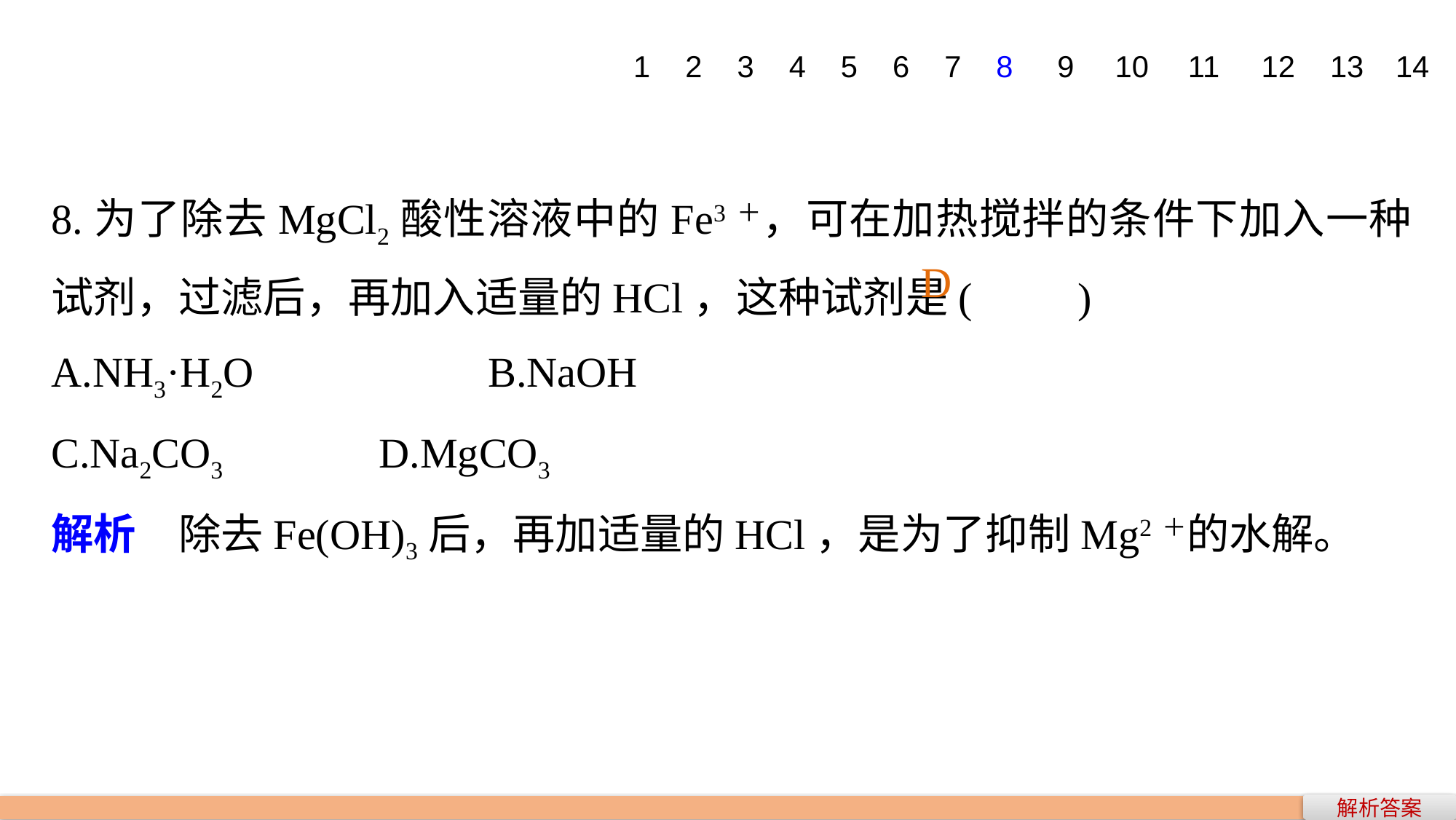

1
2
3
4
5
6
7
8
9
10
11
12
13
14
8.为了除去MgCl2酸性溶液中的Fe3＋，可在加热搅拌的条件下加入一种试剂，过滤后，再加入适量的HCl，这种试剂是(　　)
A.NH3·H2O  		B.NaOH
C.Na2CO3  		D.MgCO3
解析　除去Fe(OH)3后，再加适量的HCl，是为了抑制Mg2＋的水解。
D
解析答案